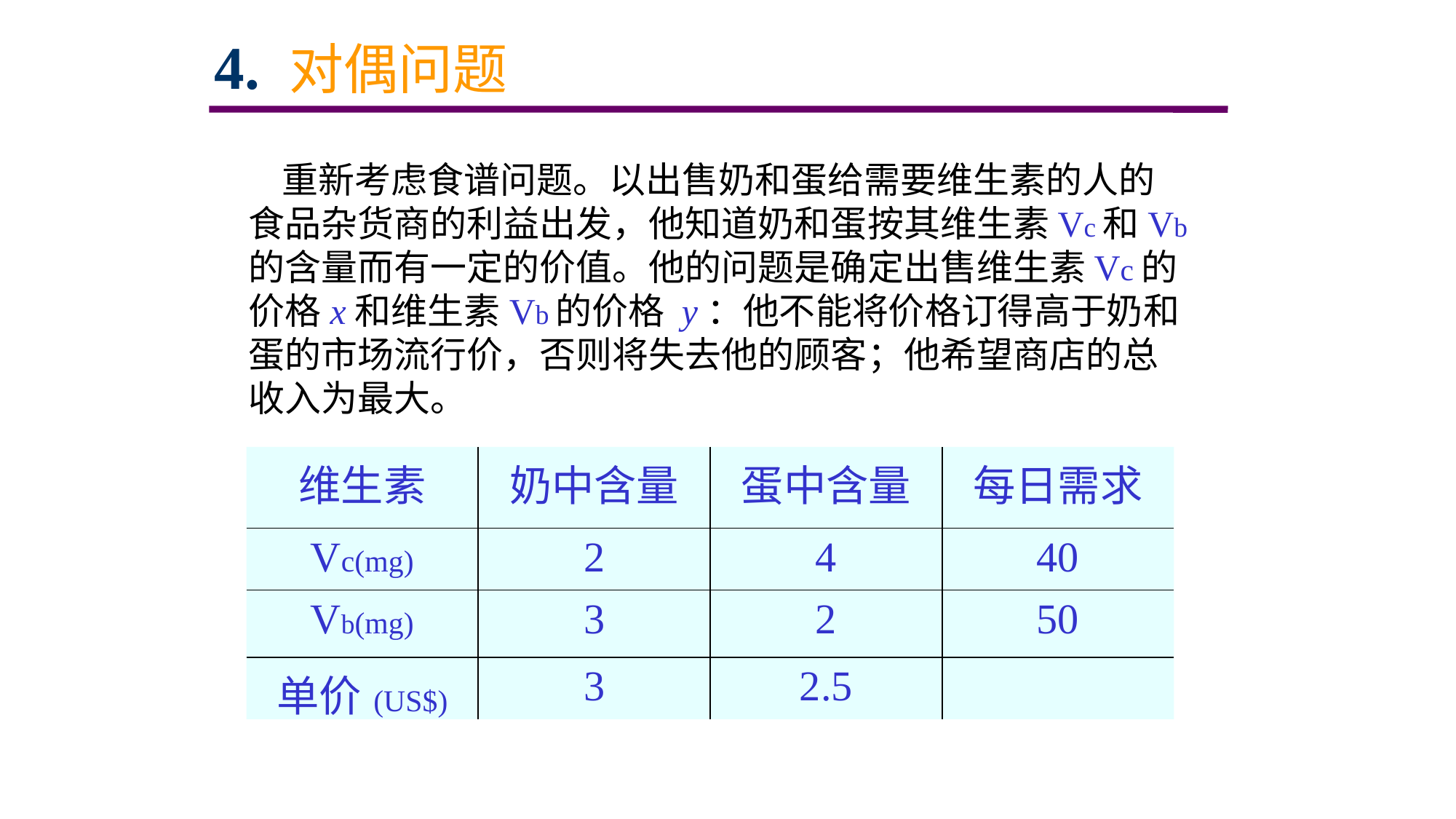

# 4. 对偶问题

   重新考虑食谱问题。以出售奶和蛋给需要维生素的人的食品杂货商的利益出发，他知道奶和蛋按其维生素Vc和Vb的含量而有一定的价值。他的问题是确定出售维生素Vc的价格x和维生素Vb的价格 y：他不能将价格订得高于奶和蛋的市场流行价，否则将失去他的顾客；他希望商店的总收入为最大。
| 维生素 | 奶中含量 | 蛋中含量 | 每日需求 |
| --- | --- | --- | --- |
| Vc(mg) | 2 | 4 | 40 |
| Vb(mg) | 3 | 2 | 50 |
| 单价(US$) | 3 | 2.5 |  |